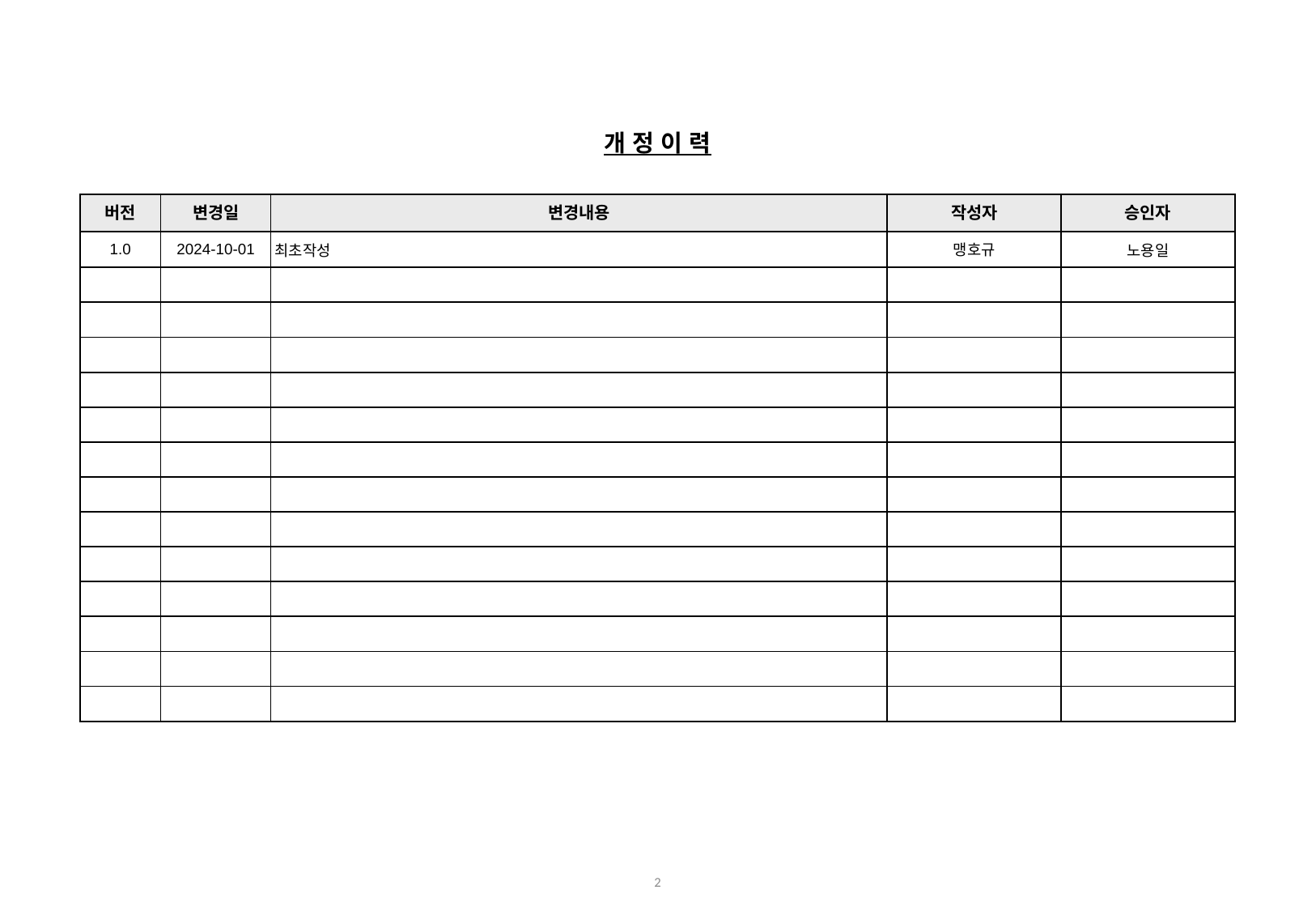

개 정 이 력
| 버전 | 변경일 | 변경내용 | 작성자 | 승인자 |
| --- | --- | --- | --- | --- |
| 1.0 | 2024-10-01 | 최초작성 | 맹호규 | 노용일 |
|  |  |  |  |  |
|  |  |  |  |  |
|  |  |  |  |  |
|  |  |  |  |  |
|  |  |  |  |  |
|  |  |  |  |  |
|  |  |  |  |  |
|  |  |  |  |  |
|  |  |  |  |  |
|  |  |  |  |  |
|  |  |  |  |  |
|  |  |  |  |  |
|  |  |  |  |  |
2